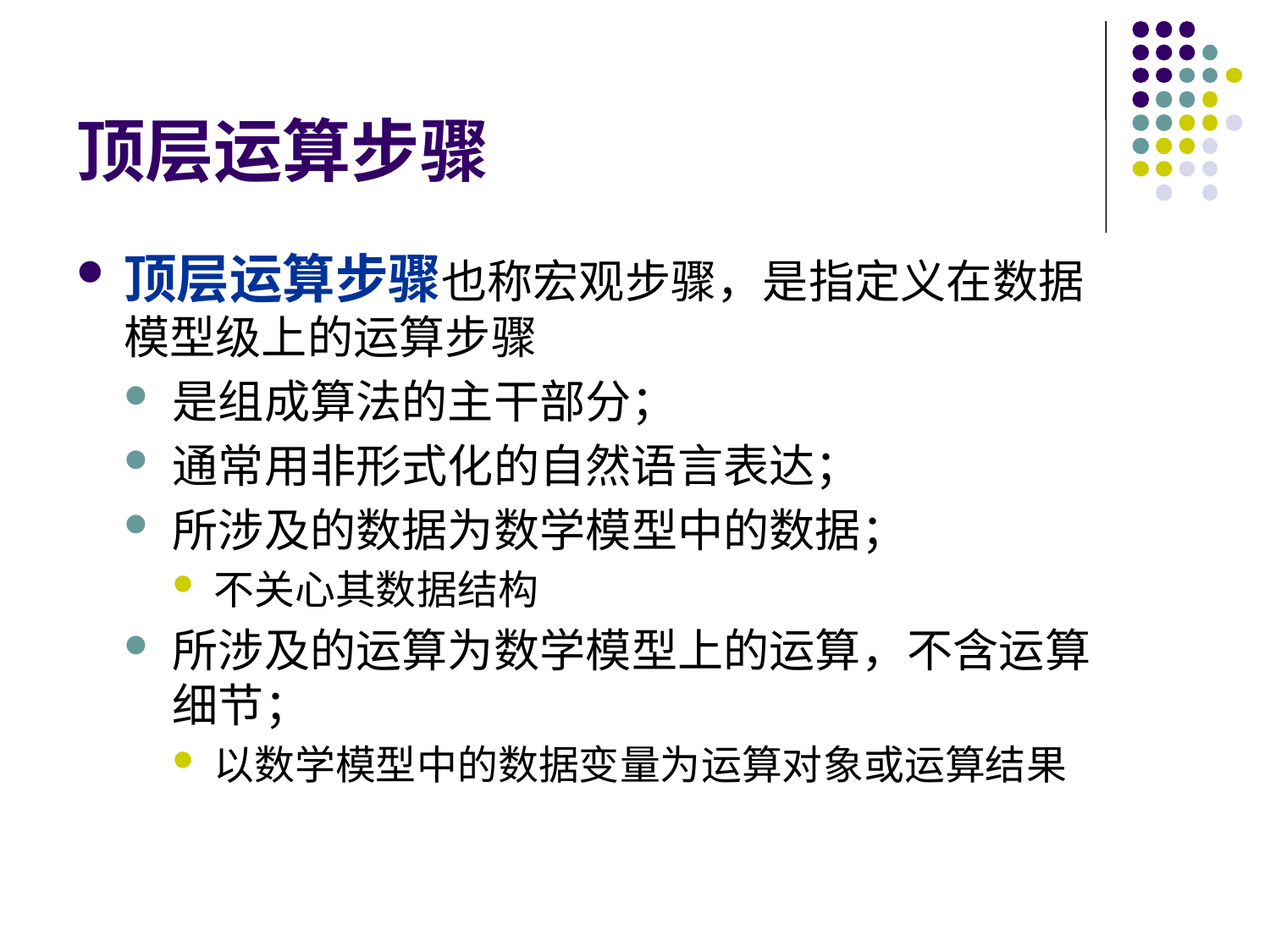

# 顶层运算步骤
顶层运算步骤也称宏观步骤，是指定义在数据模型级上的运算步骤
是组成算法的主干部分；
通常用非形式化的自然语言表达；
所涉及的数据为数学模型中的数据；
不关心其数据结构
所涉及的运算为数学模型上的运算，不含运算细节；
以数学模型中的数据变量为运算对象或运算结果